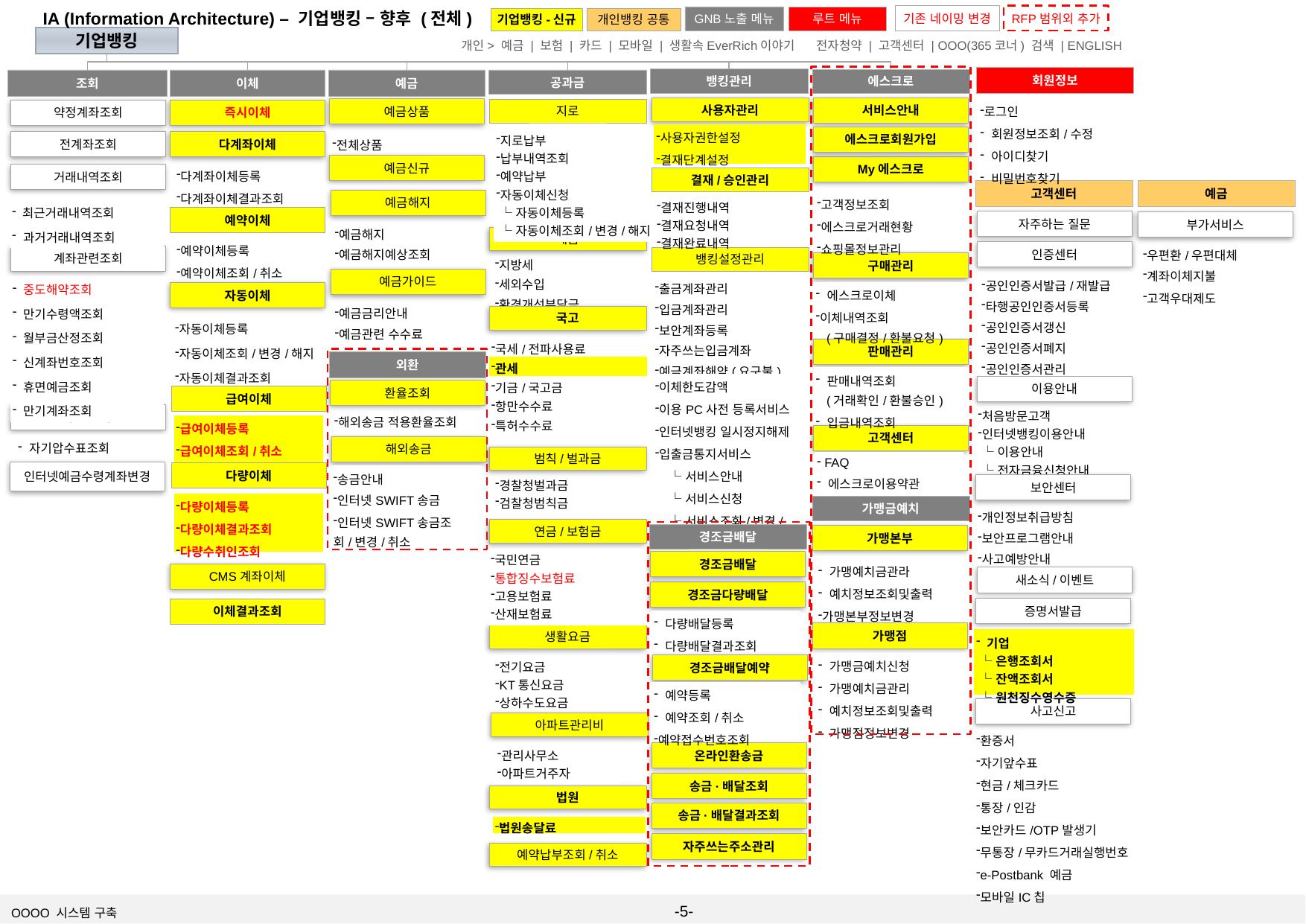

IA (Information Architecture) – 기업뱅킹 – 향후 (전체)
기존 네이밍 변경
RFP범위외 추가
GNB노출 메뉴
루트 메뉴
기업뱅킹-신규
개인뱅킹 공통
기업뱅킹
개인> 예금 | 보험 | 카드 | 모바일 | 생활속EverRich이야기      전자청약 | 고객센터 | OOO(365코너) 검색 | ENGLISH

회원정보
뱅킹관리
에스크로
조회
이체
예금
공과금
서비스안내
사용자관리
| 로그인 회원정보조회/수정 아이디찾기 비밀번호찾기 |
| --- |
예금상품
지로
약정계좌조회
즉시이체
| 사용자권한설정 결재단계설정 |
| --- |
에스크로회원가입
| 지로납부 납부내역조회 예약납부 자동이체신청 └자동이체등록 └자동이체조회/변경/해지 |
| --- |
| 전체상품 |
| --- |
전계좌조회
다계좌이체
예금신규
My에스크로
| 다계좌이체등록 다계좌이체결과조회 |
| --- |
거래내역조회
결재/승인관리
고객센터
예금
예금해지
| 고객정보조회 에스크로거래현황 쇼핑몰정보관리 |
| --- |
| 결재진행내역 결재요청내역 결재완료내역 |
| --- |
| 최근거래내역조회 |
| --- |
| 과거거래내역조회 |
예약이체
자주하는 질문
부가서비스
| 예금해지 |
| --- |
| 예금해지예상조회 |
세금
| 예약이체등록 예약이체조회/취소 |
| --- |
인증센터
| 우편환/우편대체 |
| --- |
| 계좌이체지불 고객우대제도 |
계좌관련조회
뱅킹설정관리
구매관리
| 지방세 |
| --- |
| 세외수입 |
| 환경개선부담금 |
예금가이드
| 공인인증서발급/재발급 |
| --- |
| 타행공인인증서등록 |
| 공인인증서갱신 |
| 공인인증서폐지 |
| 공인인증서관리 |
| 출금계좌관리 |
| --- |
| 입금계좌관리 |
| 보안계좌등록 |
| 자주쓰는입금계좌 |
| 예금계좌해약(요구불) |
| 중도해약조회 |
| --- |
| 만기수령액조회 |
| 월부금산정조회 |
| 신계좌번호조회 |
| 휴면예금조회 |
| 만기계좌조회 |
| 에스크로이체 이체내역조회 (구매결정/환불요청) |
| --- |
자동이체
| 예금금리안내 |
| --- |
| 예금관련 수수료 |
국고
| 자동이체등록 |
| --- |
| 자동이체조회/변경/해지 |
| 자동이체결과조회 |
| 국세/전파사용료 |
| --- |
| 관세 |
| 기금/국고금 |
| 항만수수료 |
| 특허수수료 |
판매관리

외환
| 판매내역조회 (거래확인/환불승인) 입금내역조회 |
| --- |
| 이체한도감액 이용PC사전 등록서비스 인터넷뱅킹 일시정지해제 입출금통지서비스 └서비스안내 └서비스신청 └서비스조회/변경/해지 |
| --- |
이용안내
환율조회
급여이체
| 처음방문고객 인터넷뱅킹이용안내 └이용안내 └전자금융신청안내 |
| --- |
수표조회
| 해외송금 적용환율조회 |
| --- |
| 급여이체등록 급여이체조회/취소 |
| --- |
고객센터
| 자기압수표조회 |
| --- |
해외송금
범칙/벌과금
| FAQ 에스크로이용약관 |
| --- |
인터넷예금수령계좌변경
다량이체
| 송금안내 |
| --- |
| 인터넷SWIFT송금 인터넷SWIFT송금조회/변경/취소 |
| 경찰청벌과금 검찰청범칙금 |
| --- |
보안센터
| 다량이체등록 다량이체결과조회 다량수취인조회 |
| --- |
가맹금예치
| 개인정보취급방침 |
| --- |
| 보안프로그램안내 |
| 사고예방안내 |
연금/보험금

경조금배달
가맹본부
| 국민연금 통합징수보험료 고용보험료 산재보험료 |
| --- |
경조금배달
| 가맹예치금관라 예치정보조회및출력 가맹본부정보변경 |
| --- |
CMS계좌이체
새소식/이벤트
경조금다량배달
증명서발급
이체결과조회
| 다량배달등록 다량배달결과조회 |
| --- |
가맹점
생활요금
| 기업 └은행조회서 └잔액조회서 └원천징수영수증 |
| --- |
| 가맹금예치신청 가맹예치금관리 예치정보조회및출력 가맹점정보변경 |
| --- |
경조금배달예약
| 전기요금 KT통신요금 상하수도요금 |
| --- |
| 예약등록 예약조회/취소 예약접수번호조회 |
| --- |
사고신고
아파트관리비
| 환증서 자기앞수표 현금/체크카드 통장/인감 보안카드/OTP발생기 무통장/무카드거래실행번호 e-Postbank 예금 모바일IC칩 |
| --- |
온라인환송금
| 관리사무소 아파트거주자 |
| --- |
송금·배달조회
법원
송금·배달결과조회
| 법원송달료 |
| --- |
자주쓰는주소관리
예약납부조회/취소